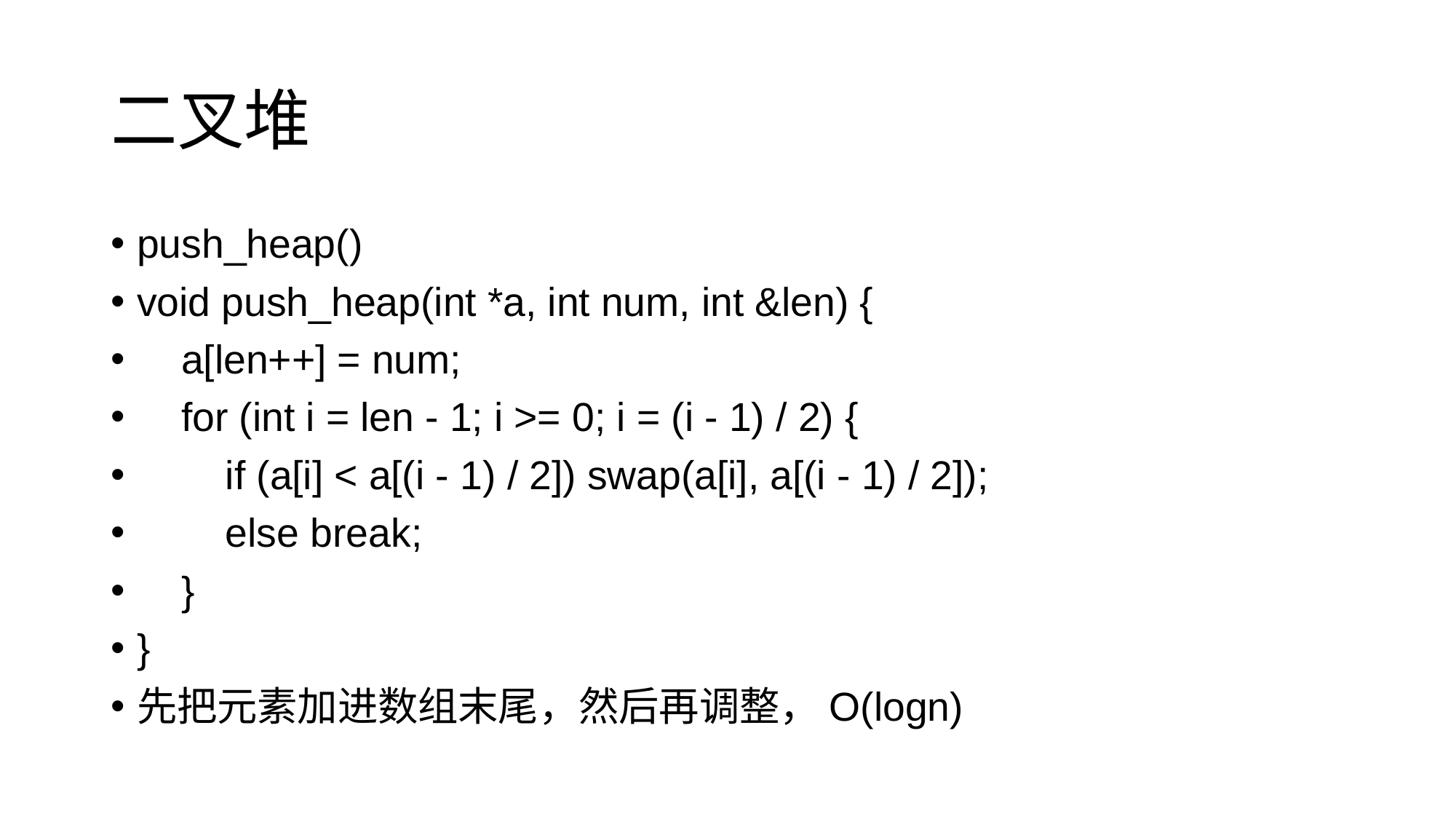

# 二叉堆
push_heap()
void push_heap(int *a, int num, int &len) {
    a[len++] = num;
    for (int i = len - 1; i >= 0; i = (i - 1) / 2) {
        if (a[i] < a[(i - 1) / 2]) swap(a[i], a[(i - 1) / 2]);
        else break;
    }
}
先把元素加进数组末尾，然后再调整，O(logn)